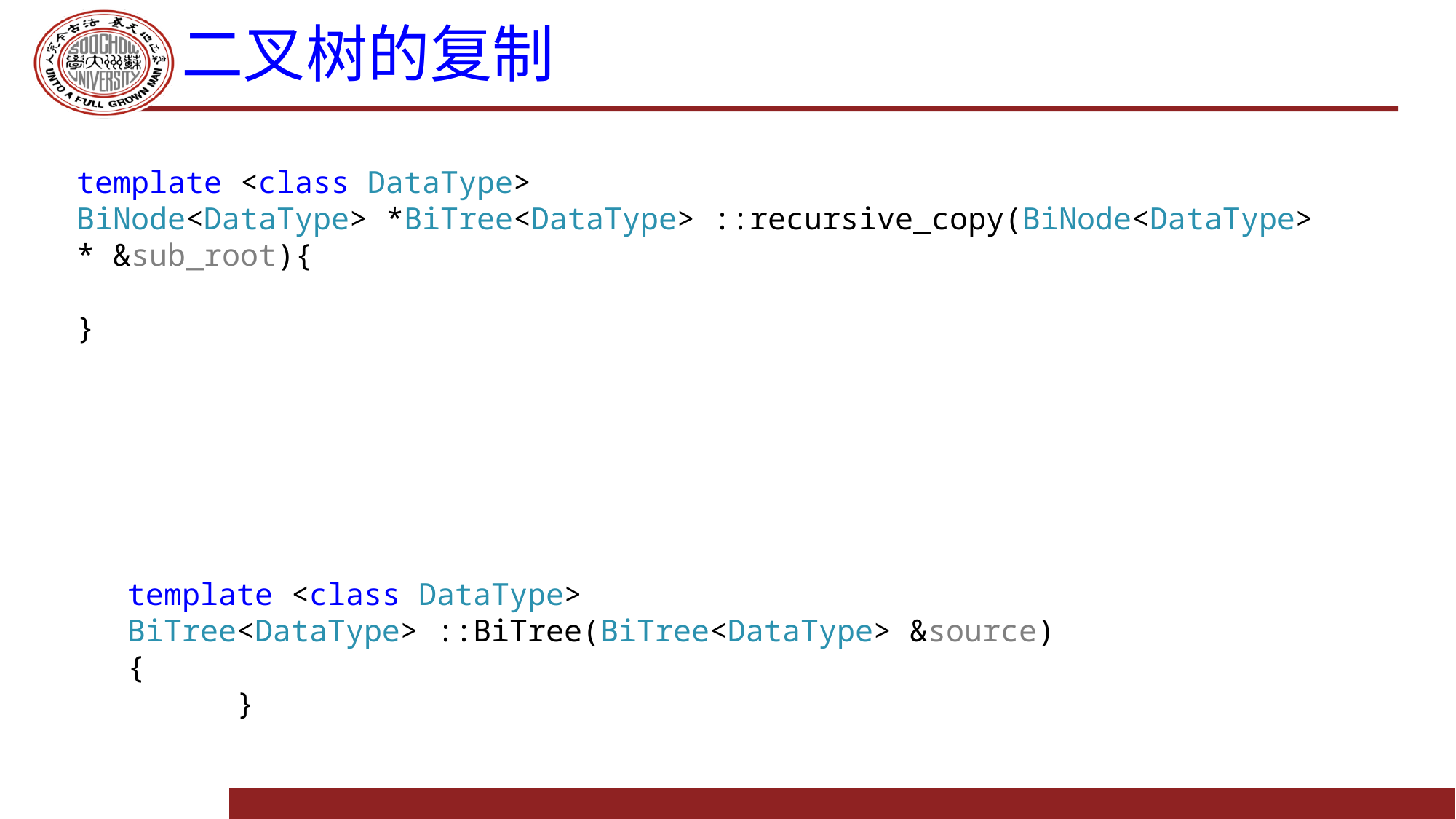

# 二叉树的复制
template <class DataType>
BiNode<DataType> *BiTree<DataType> ::recursive_copy(BiNode<DataType> * &sub_root){

}
template <class DataType>
BiTree<DataType> ::BiTree(BiTree<DataType> &source){
	}